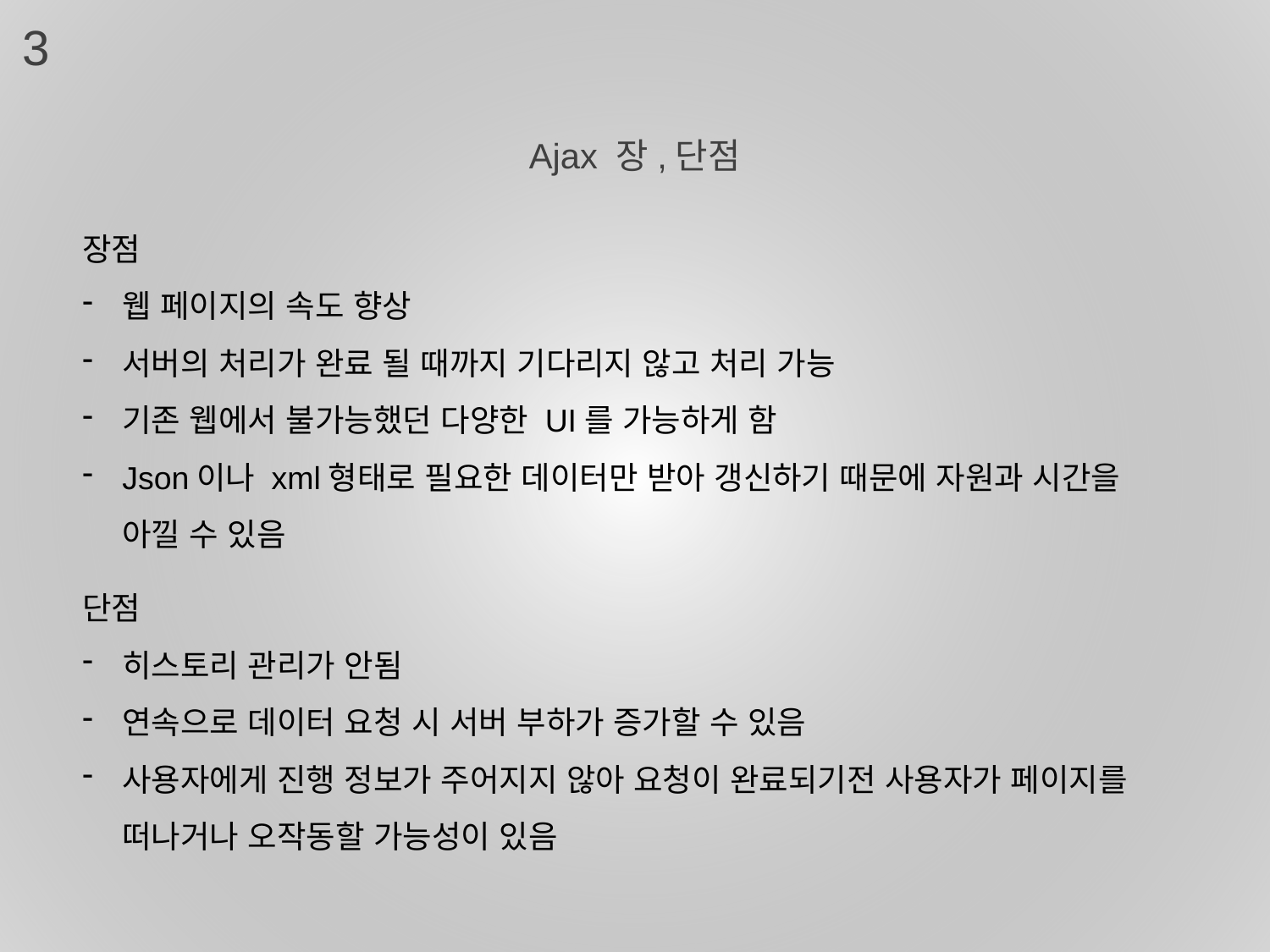

3
# Ajax 장,단점
장점
웹 페이지의 속도 향상
서버의 처리가 완료 될 때까지 기다리지 않고 처리 가능
기존 웹에서 불가능했던 다양한 UI를 가능하게 함
Json이나 xml형태로 필요한 데이터만 받아 갱신하기 때문에 자원과 시간을 아낄 수 있음
단점
히스토리 관리가 안됨
연속으로 데이터 요청 시 서버 부하가 증가할 수 있음
사용자에게 진행 정보가 주어지지 않아 요청이 완료되기전 사용자가 페이지를 떠나거나 오작동할 가능성이 있음